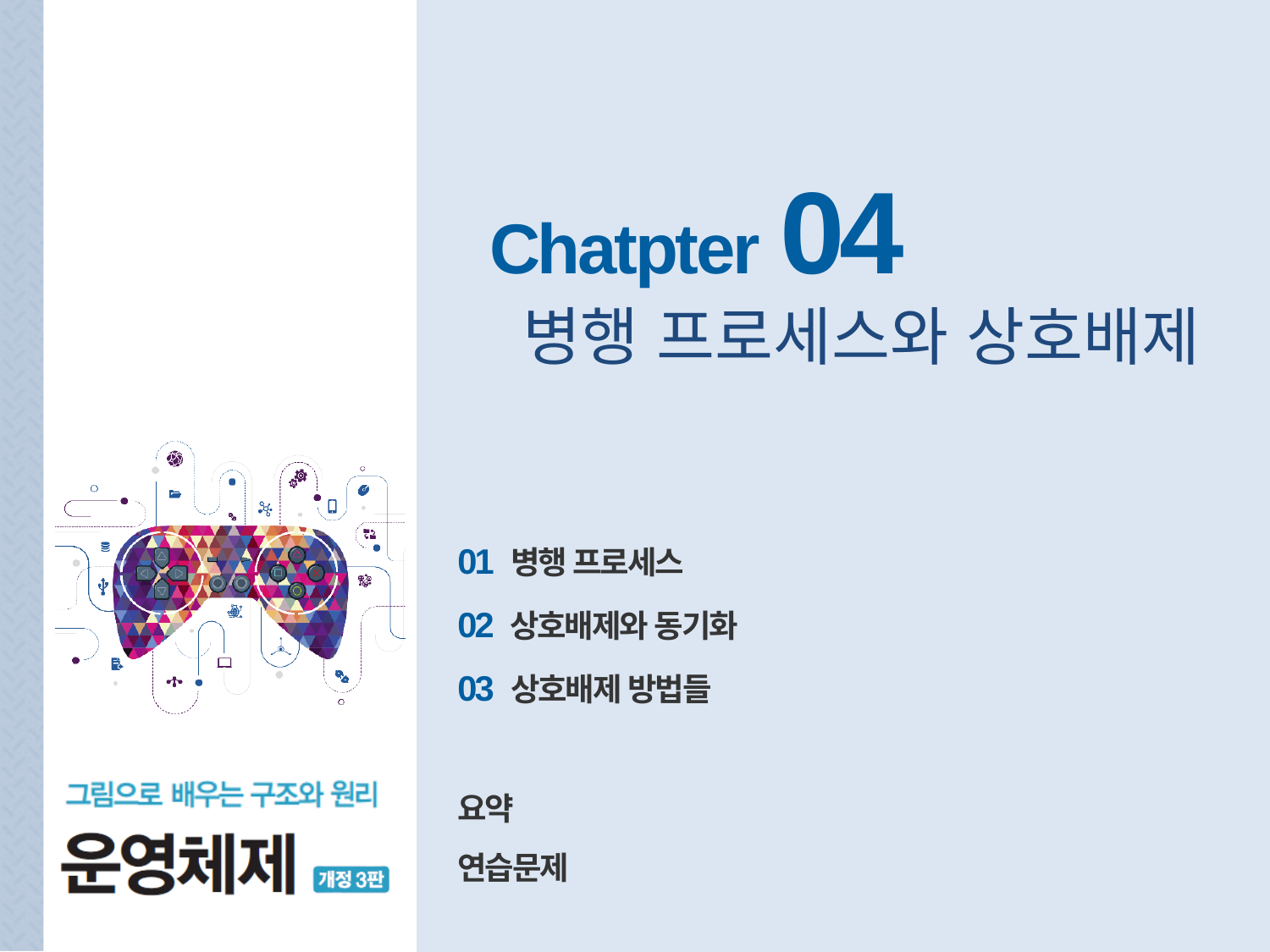

Chatpter 04
 병행 프로세스와 상호배제
01 병행 프로세스
02 상호배제와 동기화
03 상호배제 방법들

요약
연습문제